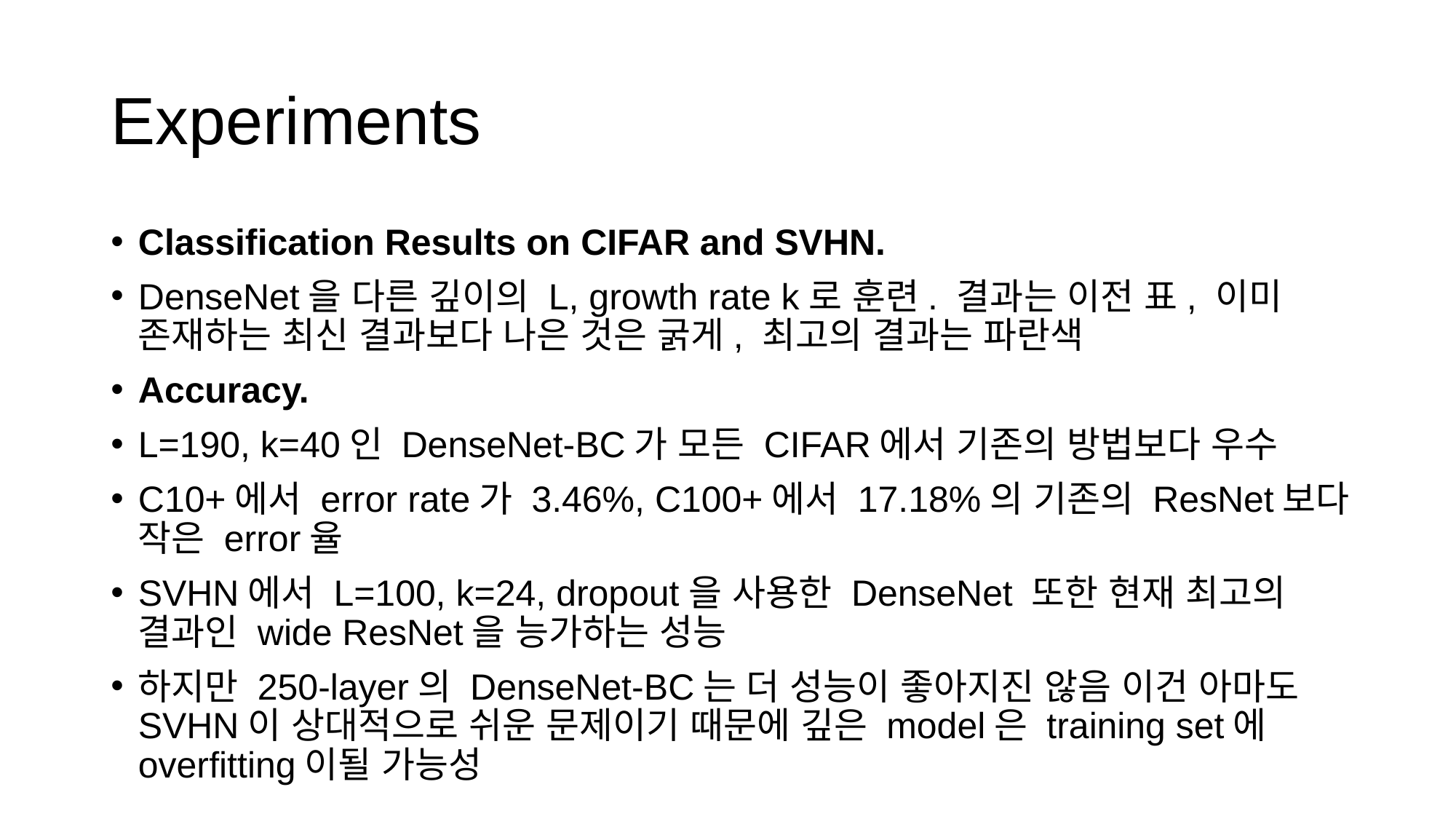

# Experiments
Classification Results on CIFAR and SVHN.
DenseNet을 다른 깊이의 L, growth rate k로 훈련. 결과는 이전 표, 이미 존재하는 최신 결과보다 나은 것은 굵게, 최고의 결과는 파란색
Accuracy.
L=190, k=40인 DenseNet-BC가 모든 CIFAR에서 기존의 방법보다 우수
C10+에서 error rate가 3.46%, C100+에서 17.18%의 기존의 ResNet보다 작은 error율
SVHN에서 L=100, k=24, dropout을 사용한 DenseNet 또한 현재 최고의 결과인 wide ResNet을 능가하는 성능
하지만 250-layer의 DenseNet-BC는 더 성능이 좋아지진 않음 이건 아마도 SVHN이 상대적으로 쉬운 문제이기 때문에 깊은 model은 training set에 overfitting이될 가능성